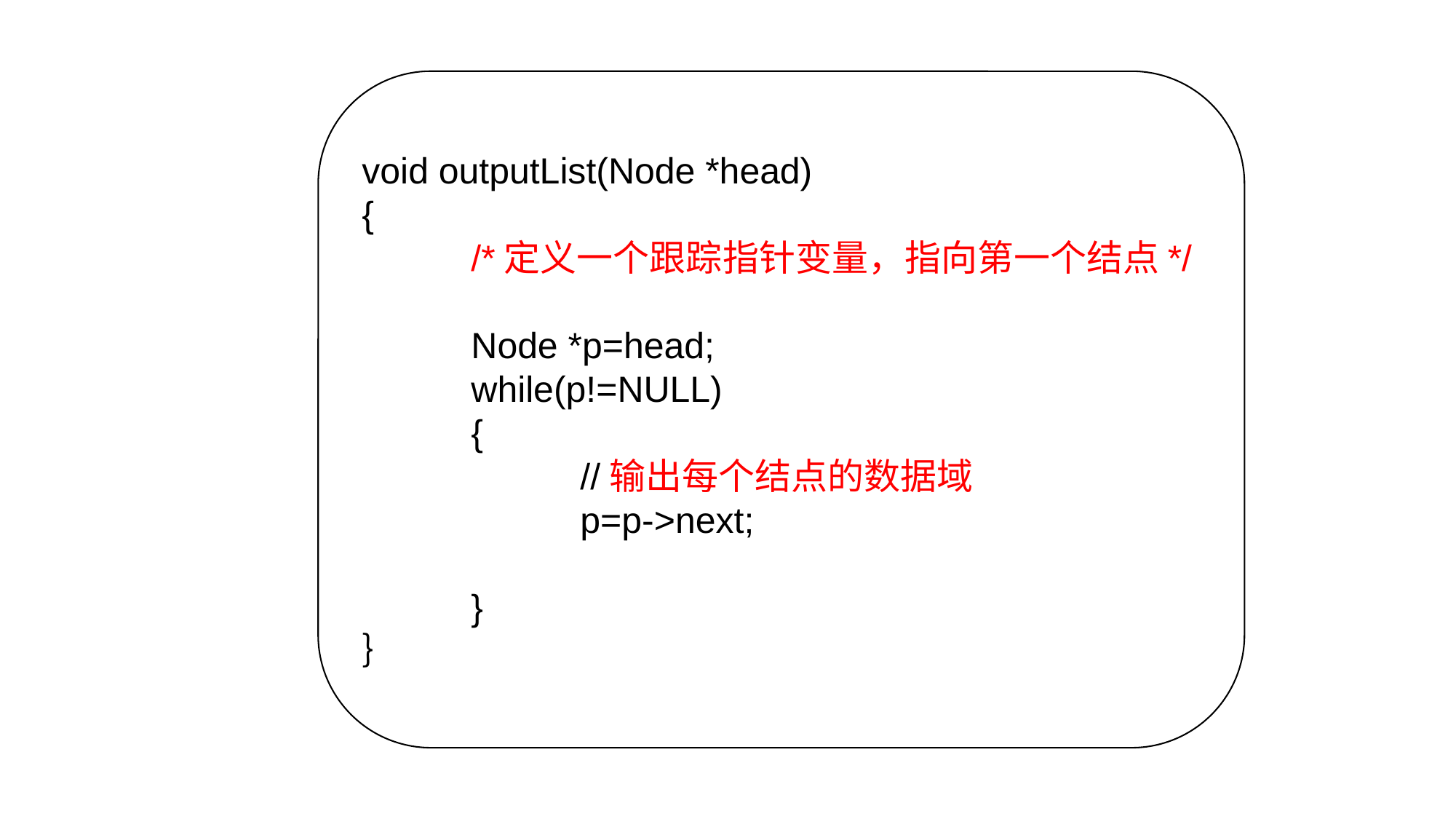

void outputList(Node *head)
{
	/*定义一个跟踪指针变量，指向第一个结点*/
	Node *p=head;
	while(p!=NULL)
	{
		//输出每个结点的数据域
		p=p->next;

	}
｝